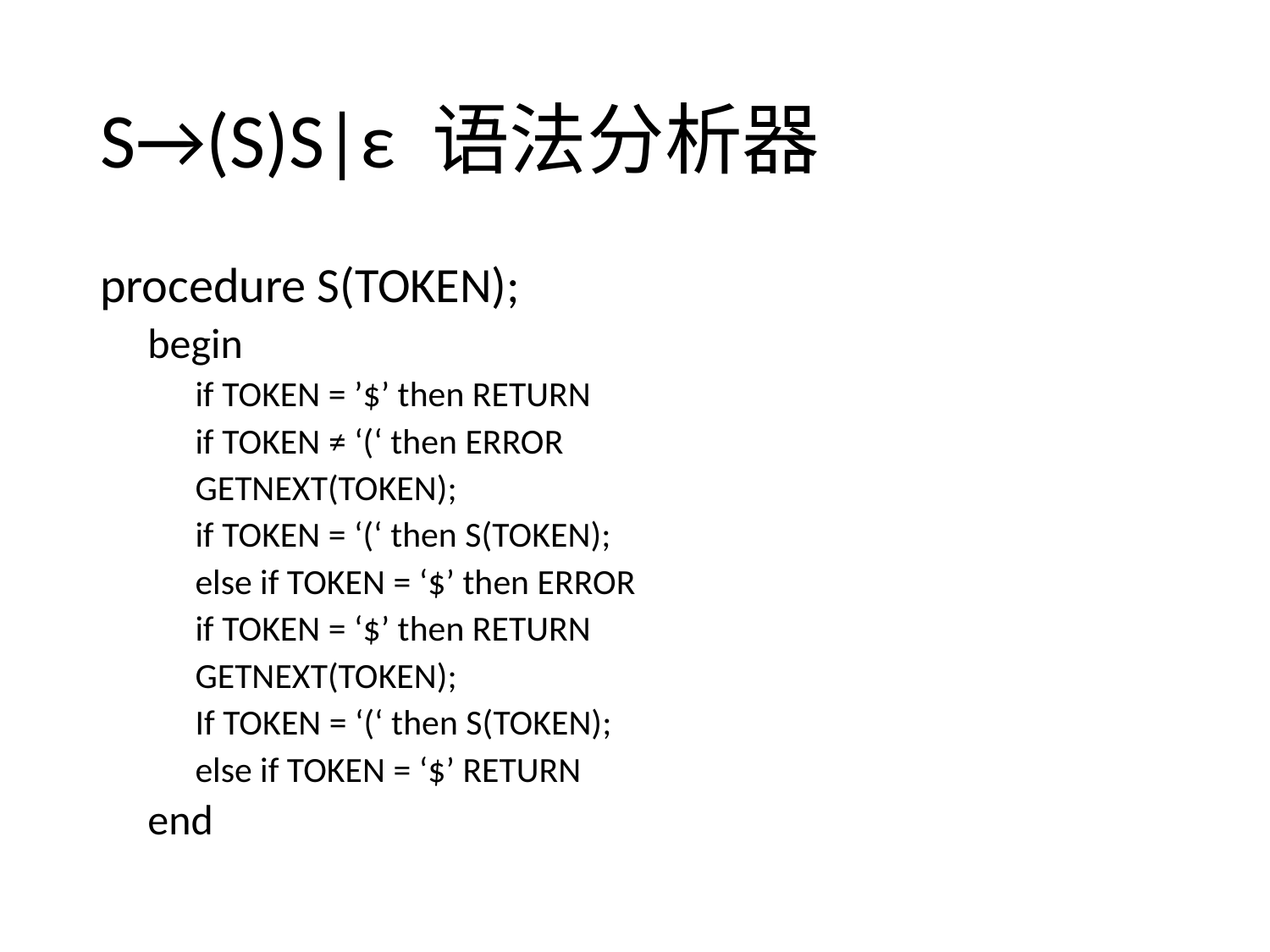

# S→(S)S|ε 语法分析器
procedure S(TOKEN);
begin
if TOKEN = ’$’ then RETURN
if TOKEN ≠ ‘(‘ then ERROR
GETNEXT(TOKEN);
if TOKEN = ‘(‘ then S(TOKEN);
else if TOKEN = ‘$’ then ERROR
if TOKEN = ‘$’ then RETURN
GETNEXT(TOKEN);
If TOKEN = ‘(‘ then S(TOKEN);
else if TOKEN = ‘$’ RETURN
end